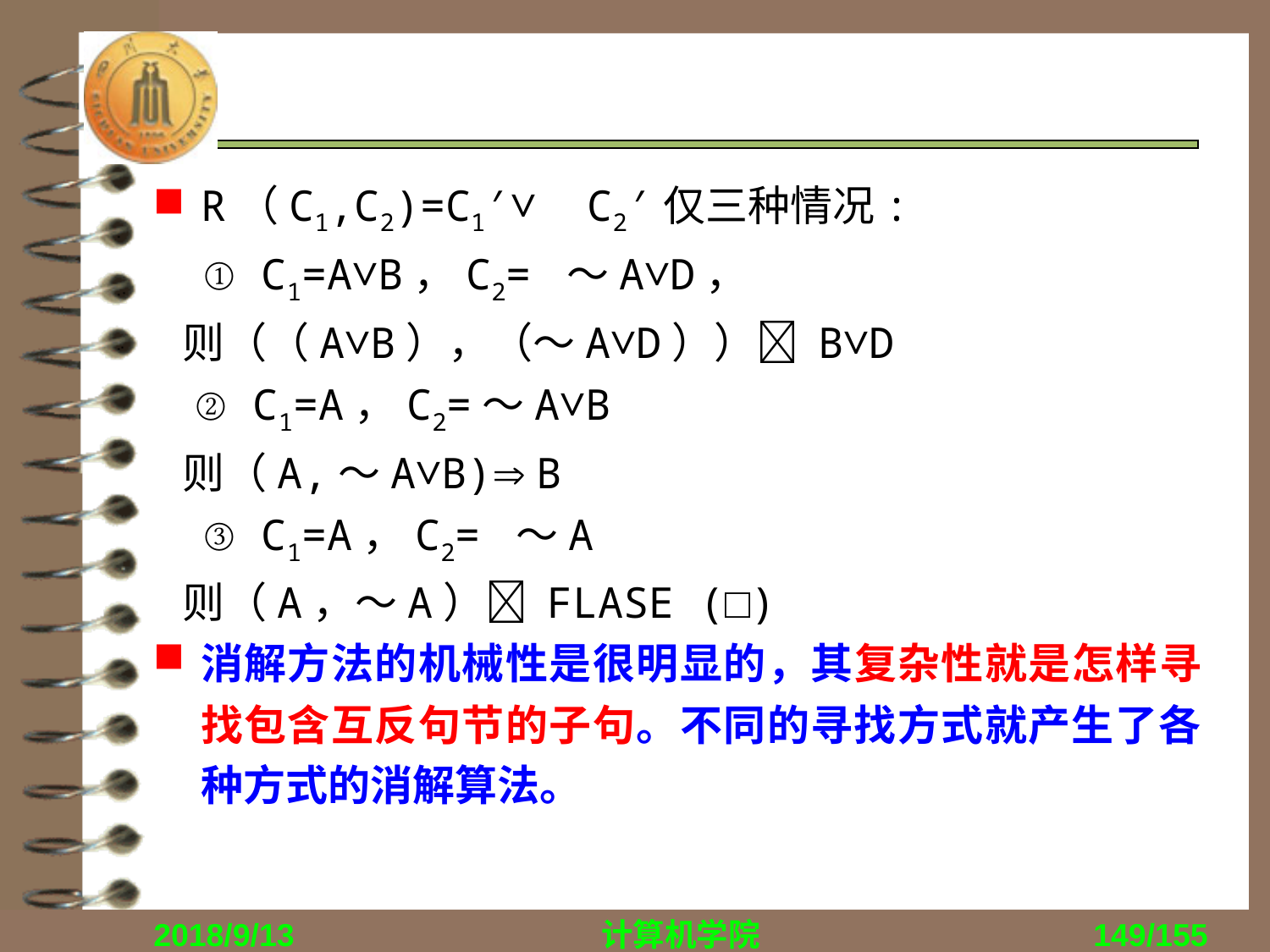

#

R（C1,C2)=C1′∨  C2′仅三种情况:
  ① C1=A∨B，C2= ～A∨D，
  则（（A∨B），（～A∨D））⇒ B∨D
    ② C1=A，C2=～A∨B
  则（A,～A∨B)⇒ B
  ③ C1=A，C2= ～A
  则（A，～A）⇒ FLASE (□)
消解方法的机械性是很明显的，其复杂性就是怎样寻找包含互反句节的子句。不同的寻找方式就产生了各种方式的消解算法。
2018/9/13
计算机学院
149/155